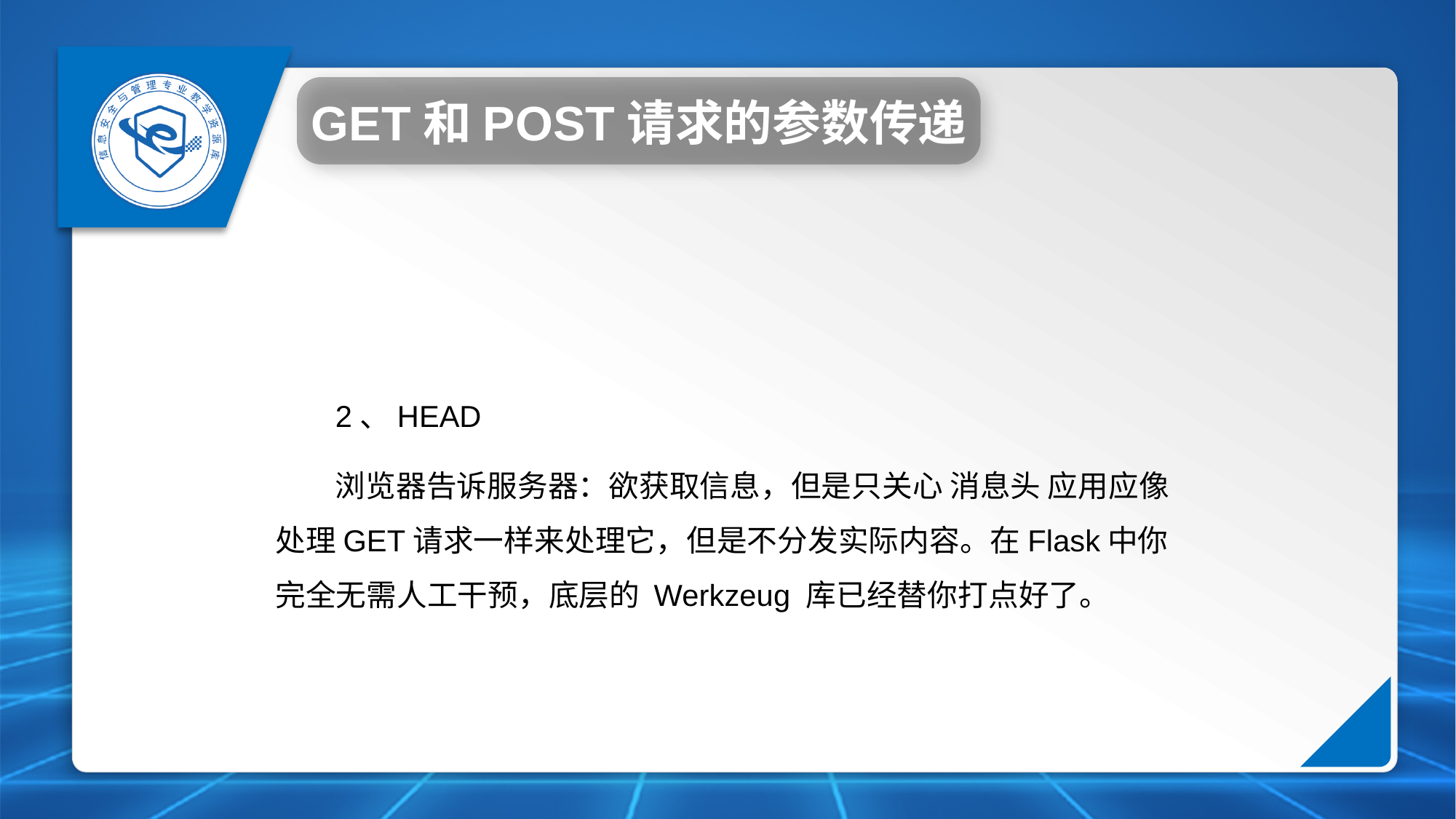

GET和POST请求的参数传递
2、HEAD
浏览器告诉服务器：欲获取信息，但是只关心 消息头 应用应像处理GET请求一样来处理它，但是不分发实际内容。在Flask中你完全无需人工干预，底层的 Werkzeug 库已经替你打点好了。